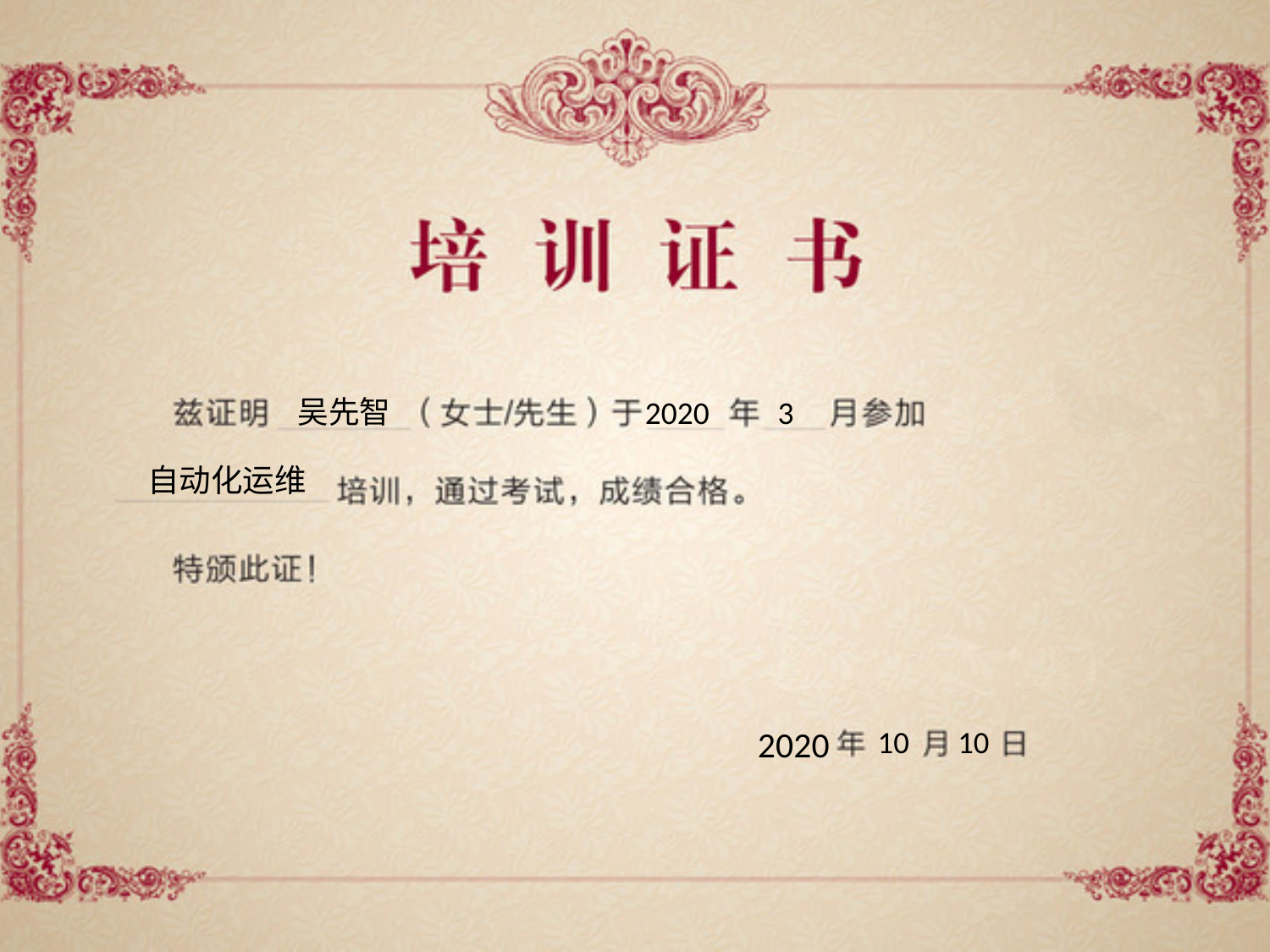

吴先智
2020
3
自动化运维
2020
10
10